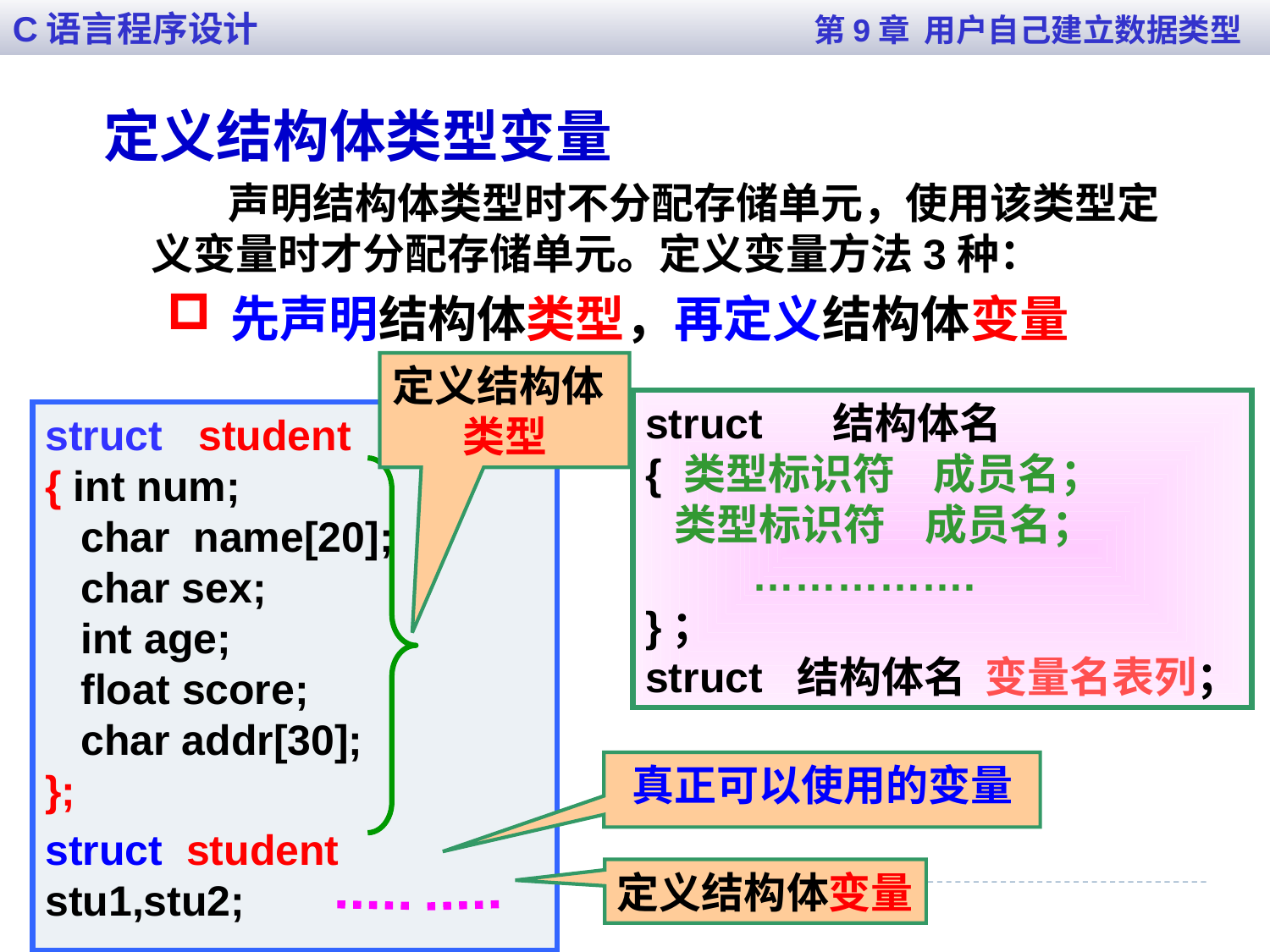

C语言程序设计                                                                     第9章  用户自己建立数据类型
定义结构体类型变量
            声明结构体类型时不分配存储单元，使用该类型定义变量时才分配存储单元。定义变量方法3种：
先声明结构体类型，再定义结构体变量
定义结构体
类型
struct     结构体名
{ 类型标识符    成员名；
  类型标识符    成员名；
         …………….
}；
struct  结构体名  变量名表列；
struct   student
{ int num;
   char  name[20];
   char sex;
   int age;
   float score;
   char addr[30];
};
struct  student   stu1,stu2;

真正可以使用的变量
定义结构体变量